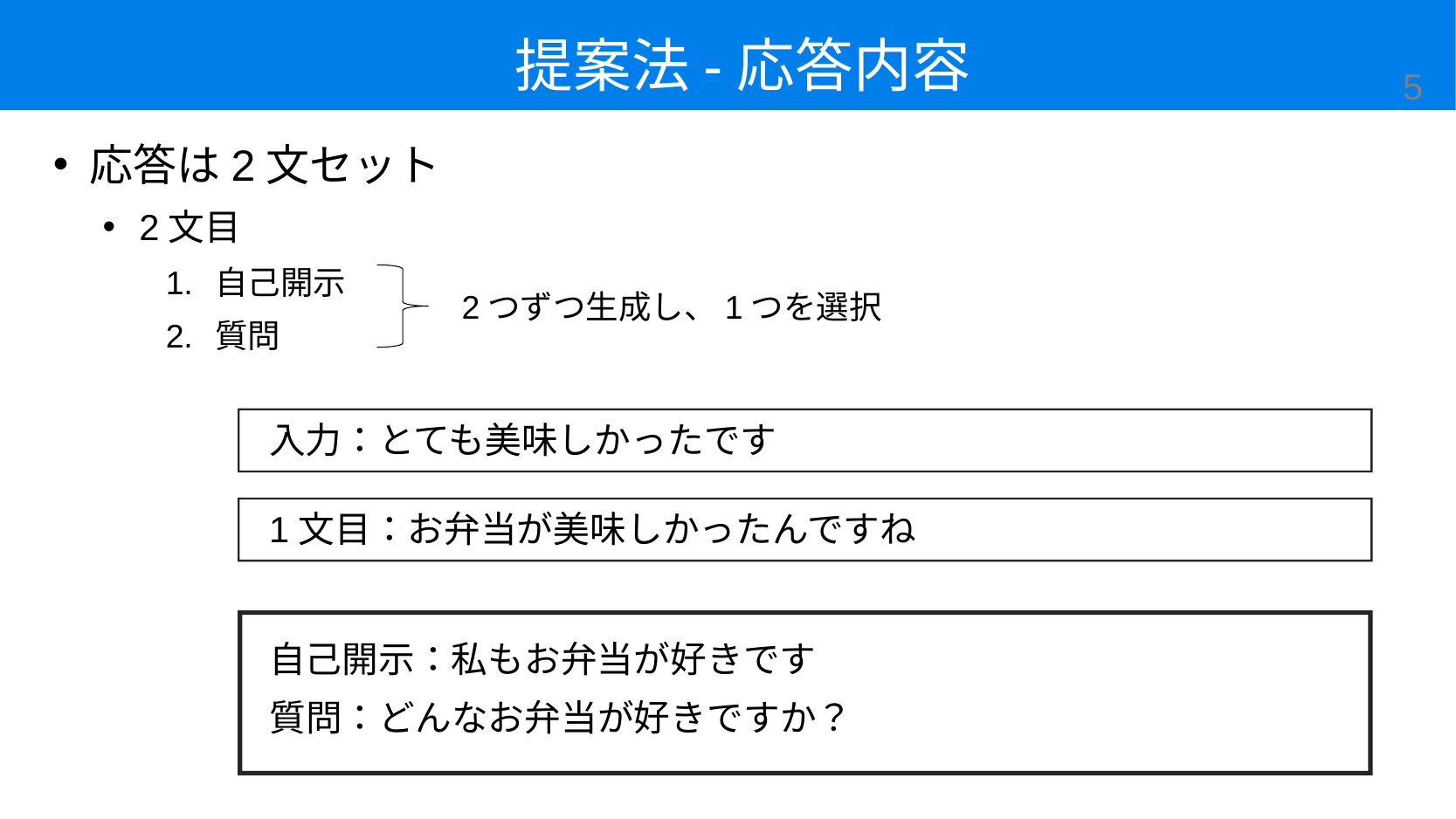

# 提案法-応答内容
5
応答は2文セット
2文目
自己開示
質問

2つずつ生成し、1つを選択

入力：とても美味しかったです

1文目：お弁当が美味しかったんですね

自己開示：私もお弁当が好きです
質問：どんなお弁当が好きですか？